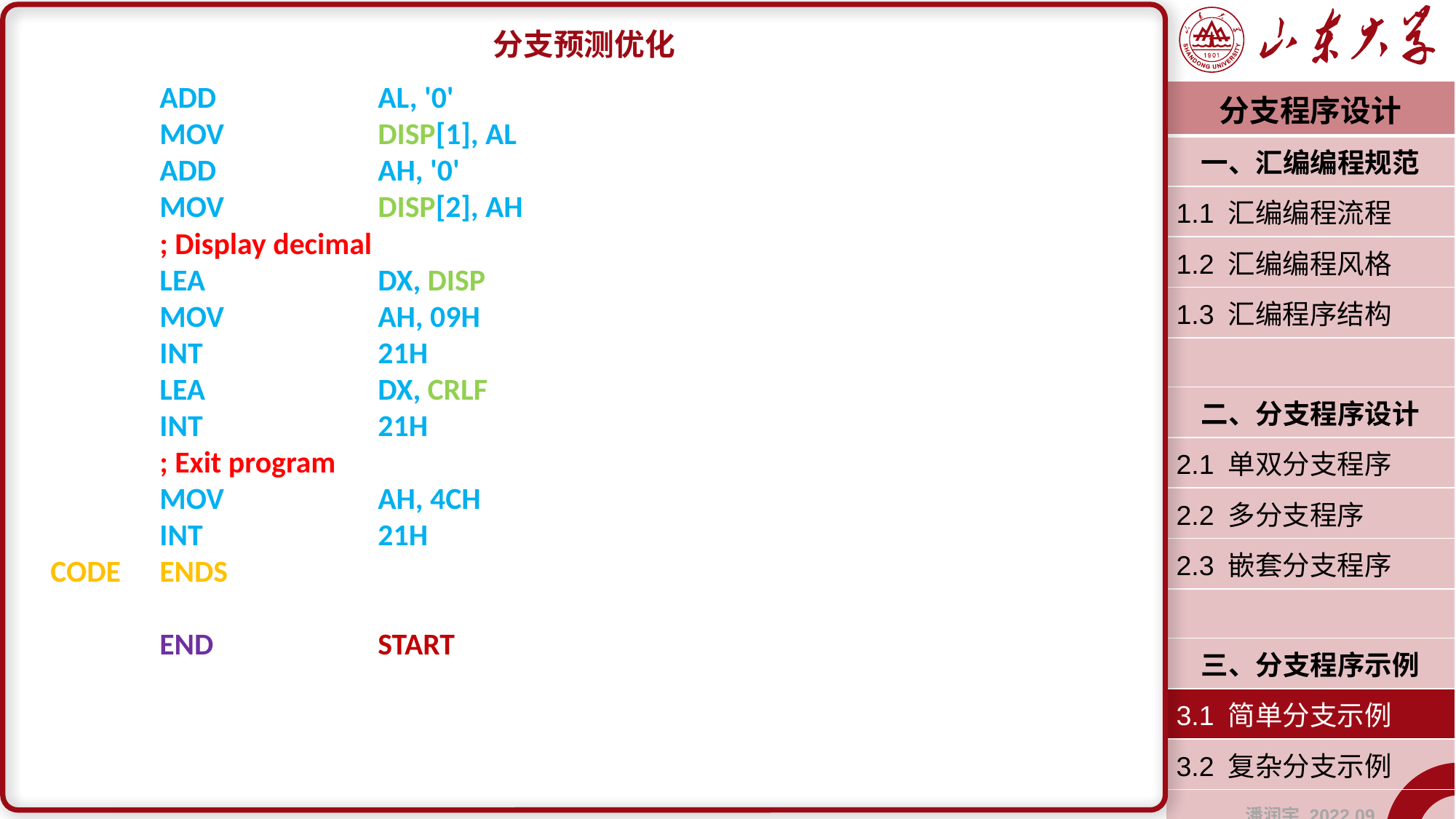

分支预测优化
	ADD		AL, '0'
	MOV		DISP[1], AL
	ADD		AH, '0'
	MOV		DISP[2], AH
	; Display decimal
	LEA		DX, DISP
	MOV		AH, 09H
	INT     		21H
	LEA		DX, CRLF
	INT     		21H
	; Exit program
	MOV     		AH, 4CH
	INT		21H
CODE	ENDS

	END		START

| 分支程序设计 |
| --- |
| 一、汇编编程规范 |
| 1.1 汇编编程流程 |
| 1.2 汇编编程风格 |
| 1.3 汇编程序结构 |
|  |
| 二、分支程序设计 |
| 2.1 单双分支程序 |
| 2.2 多分支程序 |
| 2.3 嵌套分支程序 |
|  |
| 三、分支程序示例 |
| 3.1 简单分支示例 |
| 3.2 复杂分支示例 |
| 潘润宇 2022.09 |